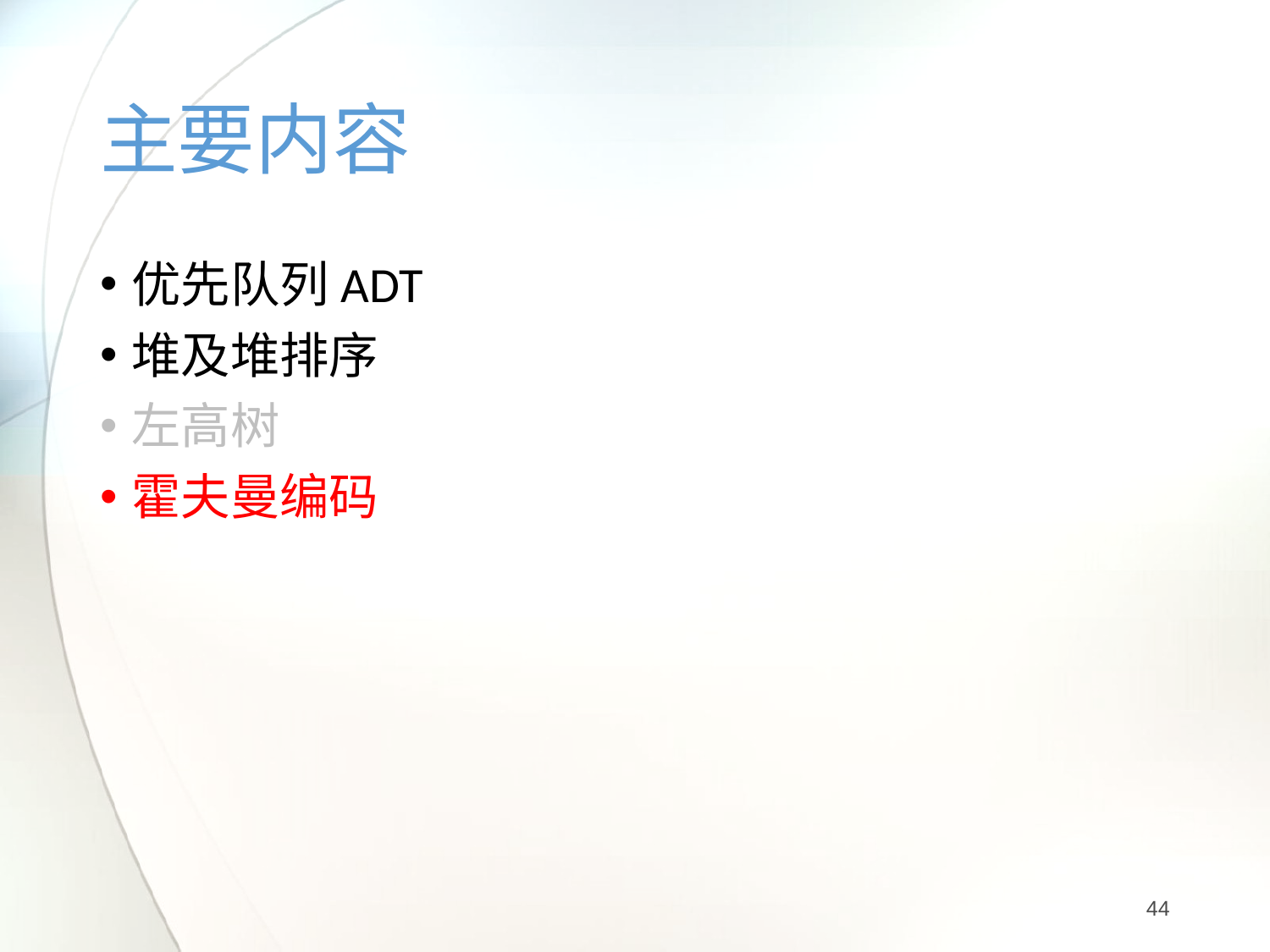

# 主要内容
优先队列ADT
堆及堆排序
左高树
霍夫曼编码
44